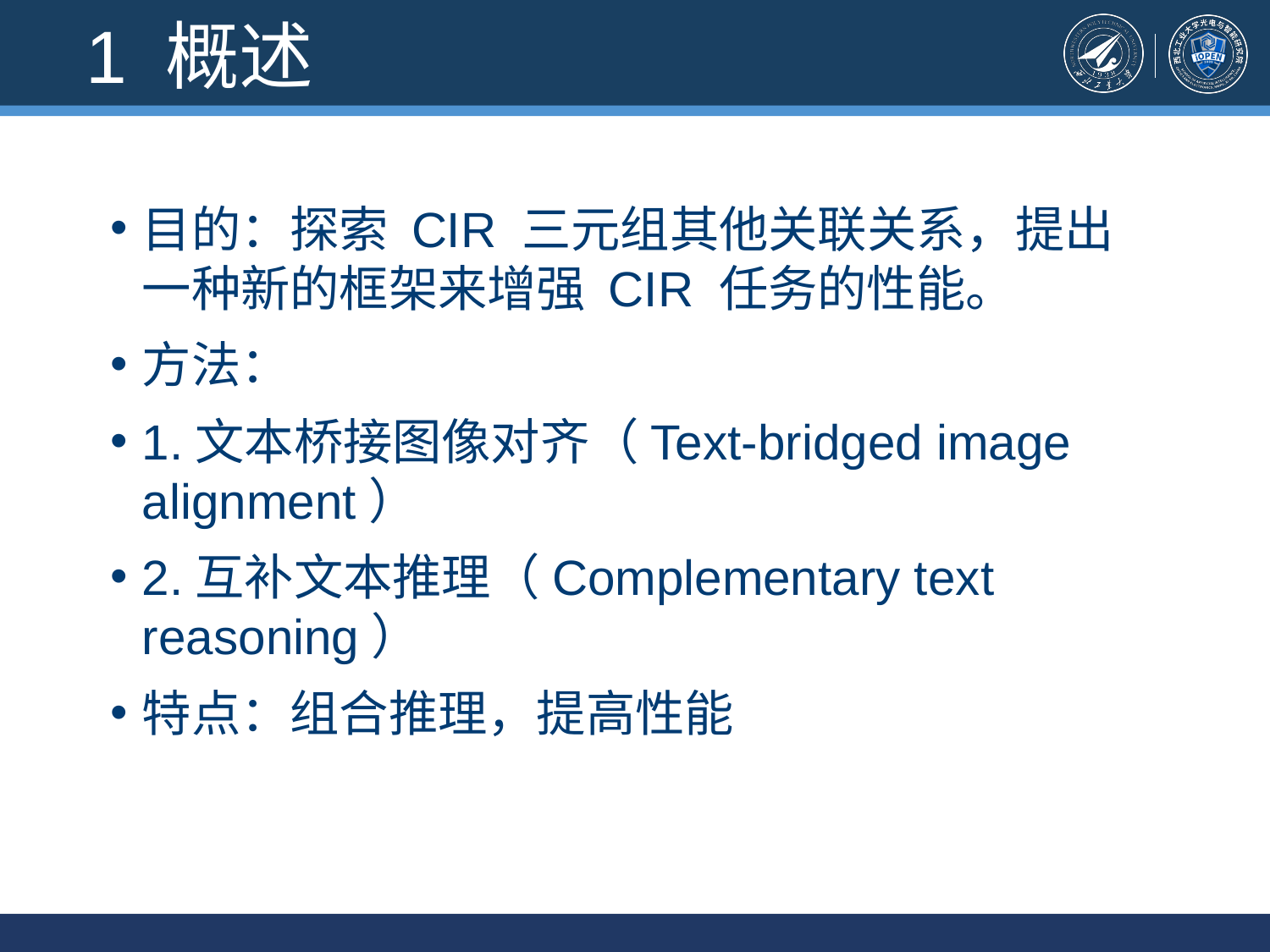

1 概述
目的：探索 CIR 三元组其他关联关系，提出一种新的框架来增强 CIR 任务的性能。
方法：
1.文本桥接图像对齐（Text-bridged image alignment）
2.互补文本推理（Complementary text reasoning）
特点：组合推理，提高性能